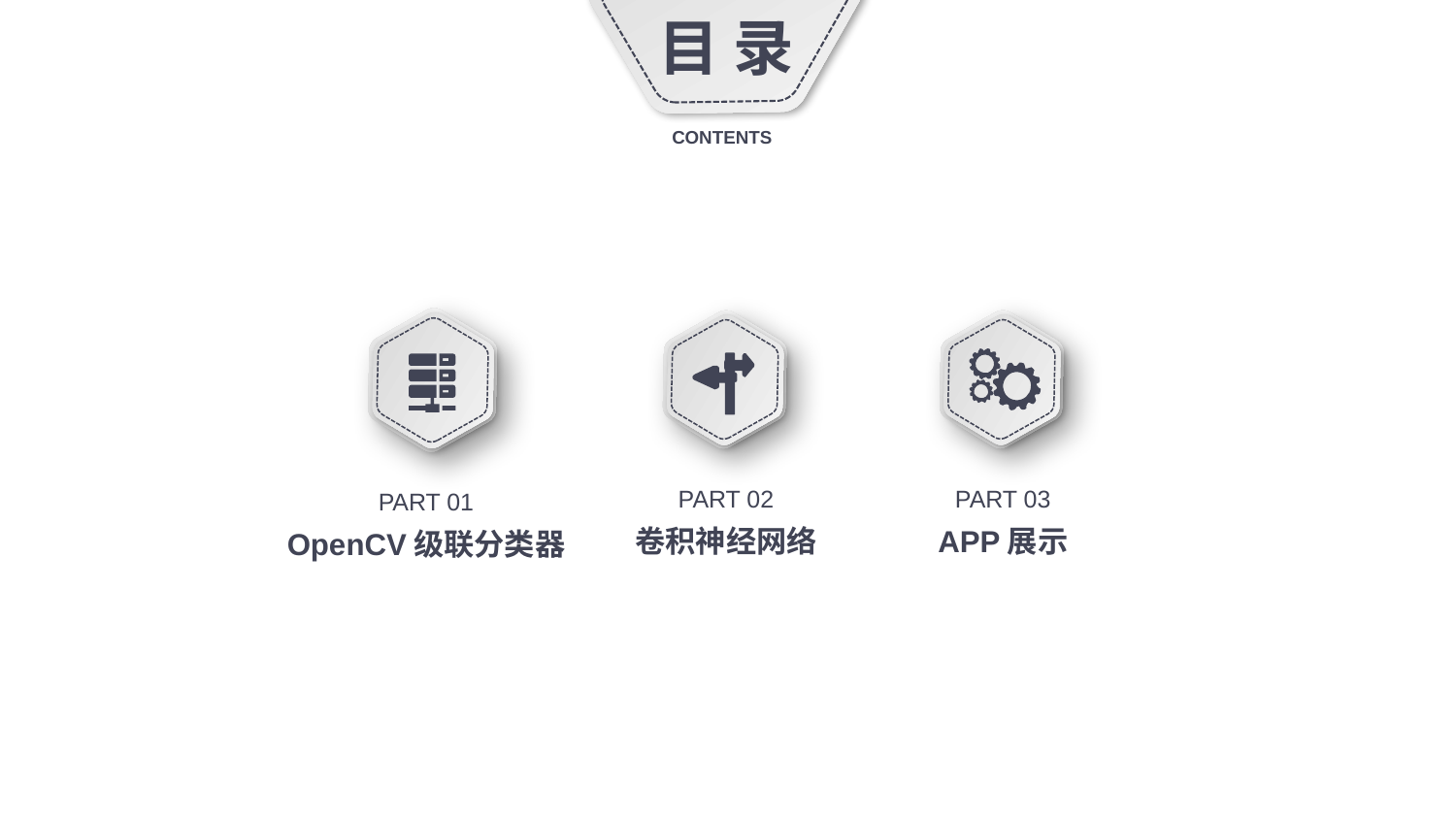

目 录
CONTENTS

PART 03
APP展示

PART 02
卷积神经网络

PART 01
OpenCV级联分类器